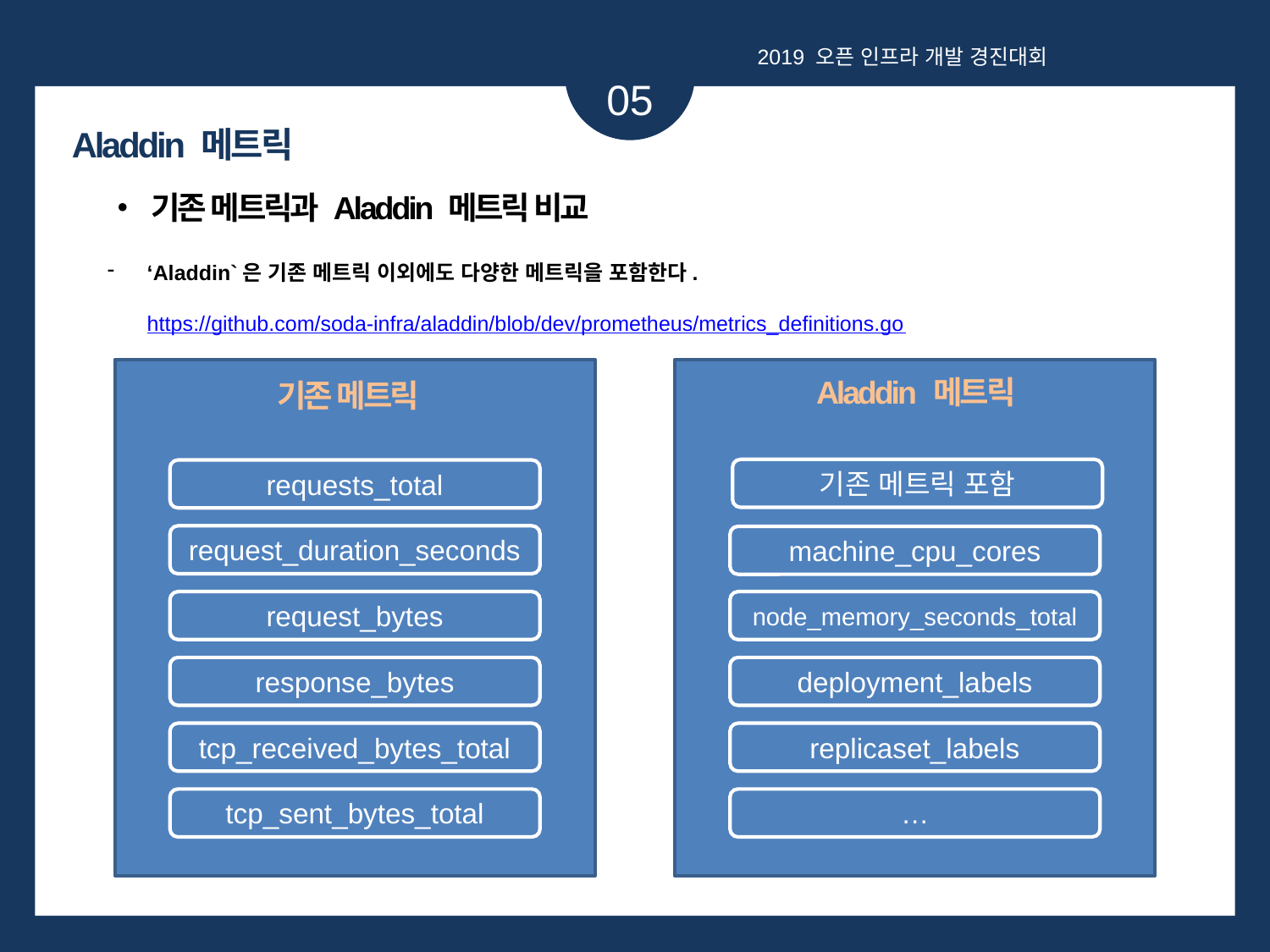

2019 오픈 인프라 개발 경진대회
05

Aladdin 메트릭

• 기존 메트릭과 Aladdin 메트릭 비교
‘Aladdin`은 기존 메트릭 이외에도 다양한 메트릭을 포함한다.
https://github.com/soda-infra/aladdin/blob/dev/prometheus/metrics_definitions.go

기존 메트릭
requests_total
request_duration_seconds
request_bytes
response_bytes
tcp_received_bytes_total
tcp_sent_bytes_total

Aladdin 메트릭
기존 메트릭 포함
machine_cpu_cores
node_memory_seconds_total
deployment_labels
replicaset_labels
…